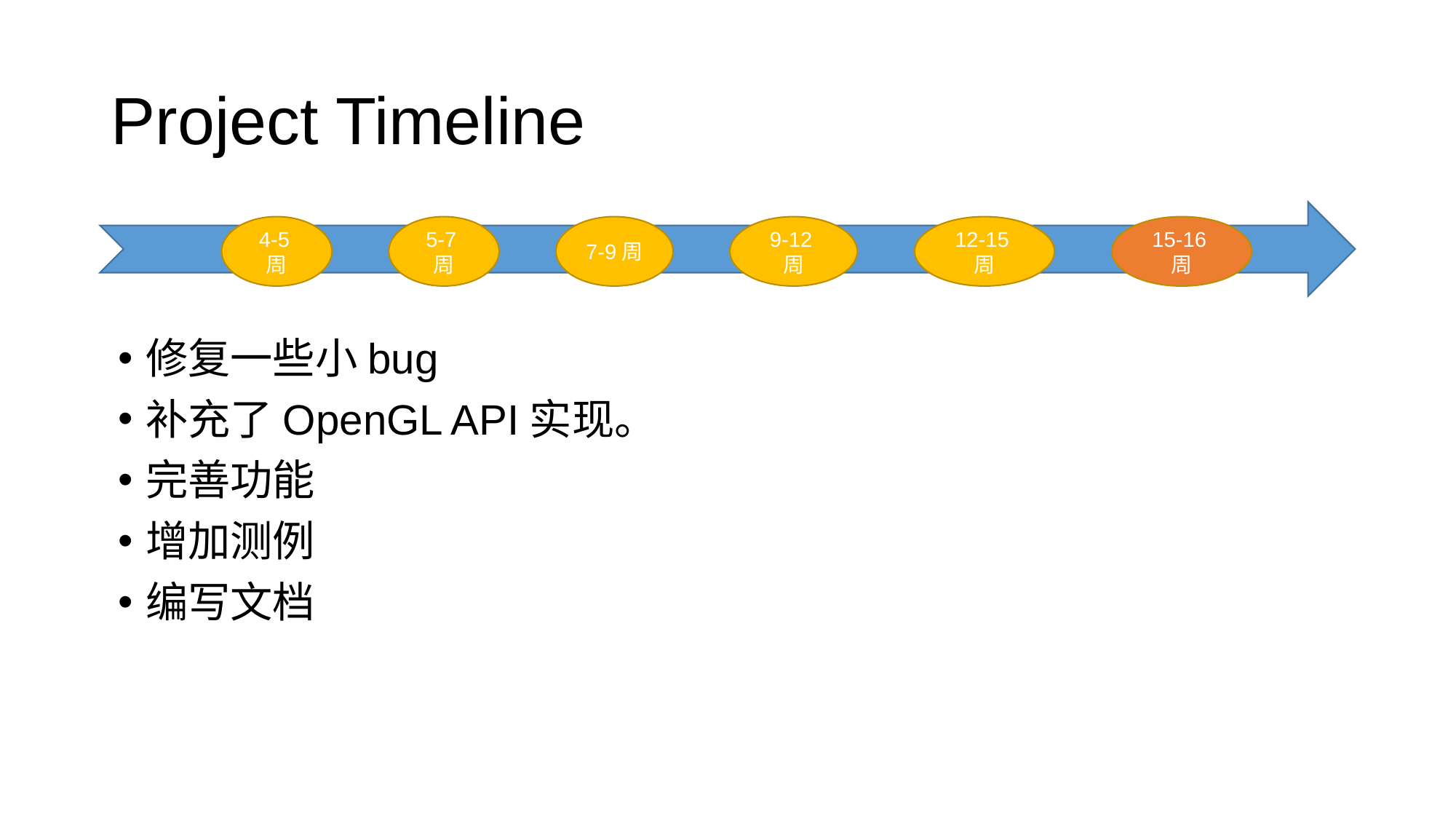

# Project Timeline

4-5周
5-7周
7-9周
15-16周
9-12周
12-15周
修复一些小bug
补充了OpenGL API实现。
完善功能
增加测例
编写文档